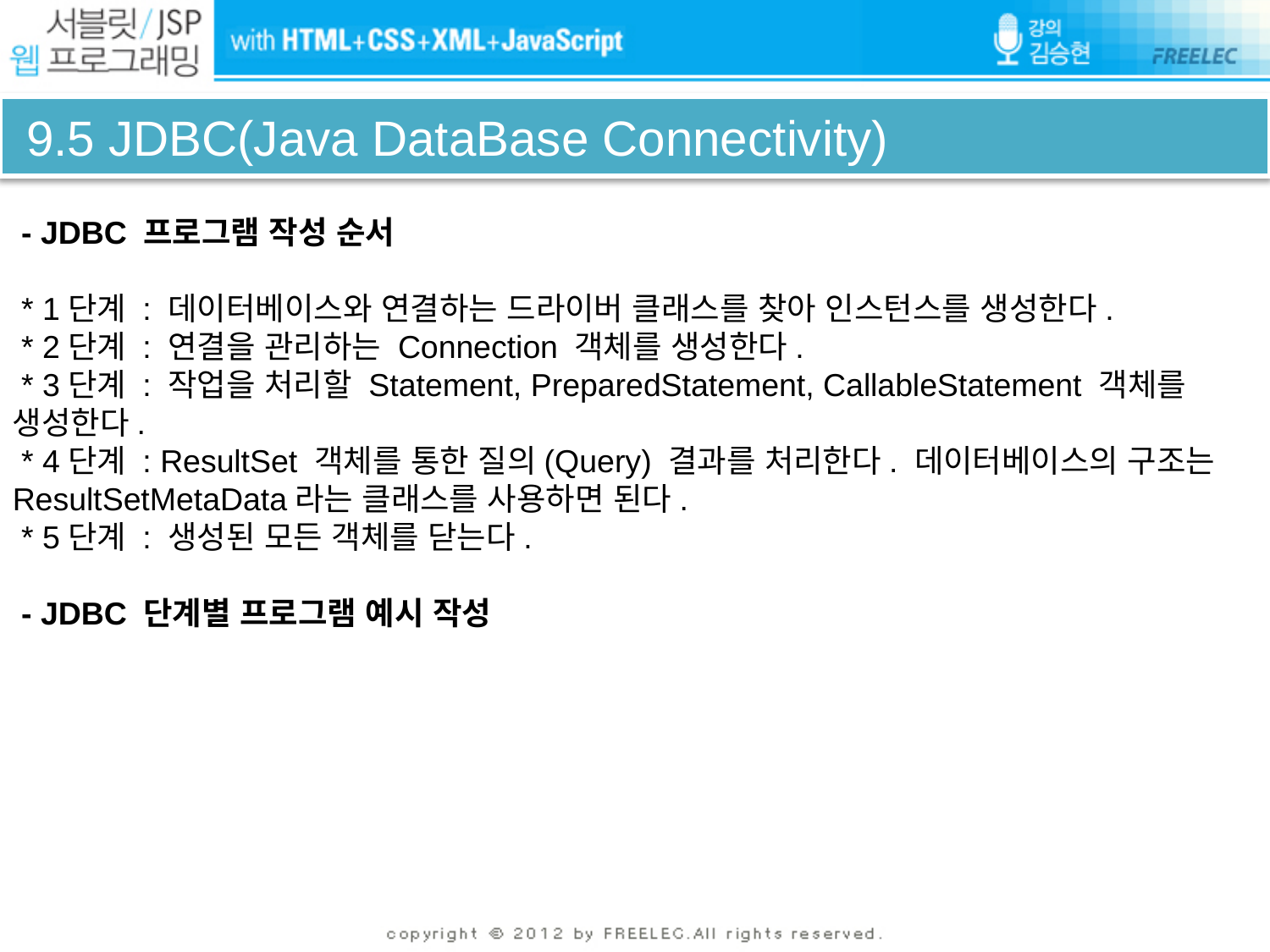

# 9.5 JDBC(Java DataBase Connectivity)
 - JDBC 프로그램 작성 순서

 * 1단계 : 데이터베이스와 연결하는 드라이버 클래스를 찾아 인스턴스를 생성한다.
 * 2단계 : 연결을 관리하는 Connection 객체를 생성한다.
 * 3단계 : 작업을 처리할 Statement, PreparedStatement, CallableStatement 객체를 생성한다.
 * 4단계 : ResultSet 객체를 통한 질의(Query) 결과를 처리한다. 데이터베이스의 구조는 ResultSetMetaData라는 클래스를 사용하면 된다.
 * 5단계 : 생성된 모든 객체를 닫는다.

 - JDBC 단계별 프로그램 예시 작성